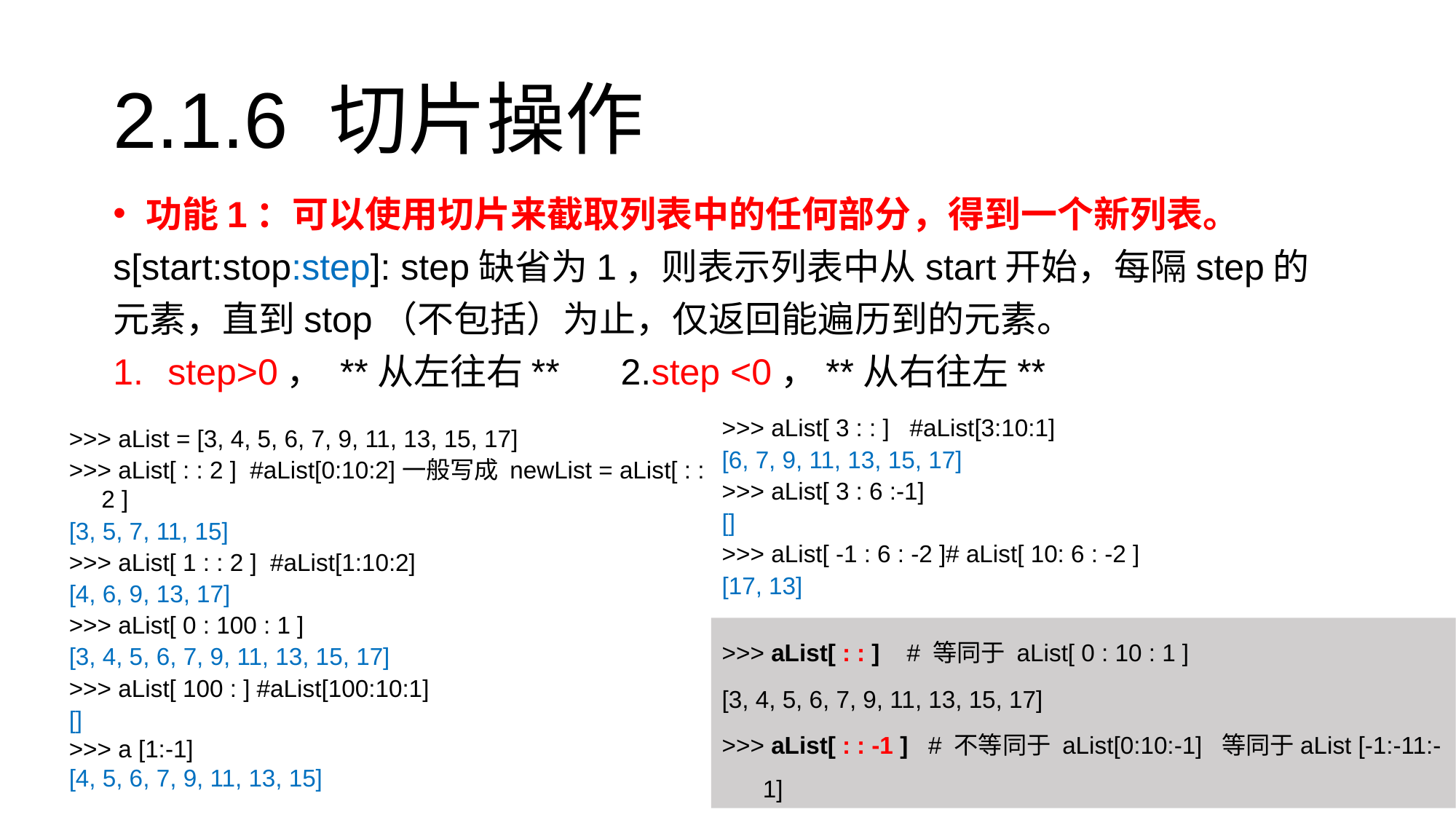

# 2.1.6 切片操作
功能1：可以使用切片来截取列表中的任何部分，得到一个新列表。
s[start:stop:step]: step缺省为1，则表示列表中从start开始，每隔step的元素，直到stop（不包括）为止，仅返回能遍历到的元素。
step>0， **从左往右**      2.step <0，**从右往左**
>>> aList[ 3 : : ]   #aList[3:10:1]
[6, 7, 9, 11, 13, 15, 17]
>>> aList[ 3 : 6 :-1]
[]
>>> aList[ -1 : 6 : -2 ]# aList[ 10: 6 : -2 ]
[17, 13]

>>> aList = [3, 4, 5, 6, 7, 9, 11, 13, 15, 17]
>>> aList[ : : 2 ]  #aList[0:10:2]一般写成 newList = aList[ : : 2 ]
[3, 5, 7, 11, 15]
>>> aList[ 1 : : 2 ]  #aList[1:10:2]
[4, 6, 9, 13, 17]
>>> aList[ 0 : 100 : 1 ]
[3, 4, 5, 6, 7, 9, 11, 13, 15, 17]
>>> aList[ 100 : ] #aList[100:10:1]
[]
>>> a [1:-1]
[4, 5, 6, 7, 9, 11, 13, 15]

>>> aList[ : : ]    # 等同于 aList[ 0 : 10 : 1 ]
[3, 4, 5, 6, 7, 9, 11, 13, 15, 17]
>>> aList[ : : -1 ]   # 不等同于 aList[0:10:-1]  等同于aList [-1:-11:-1]
[17, 15, 13, 11, 9, 7, 6, 5, 4, 3]